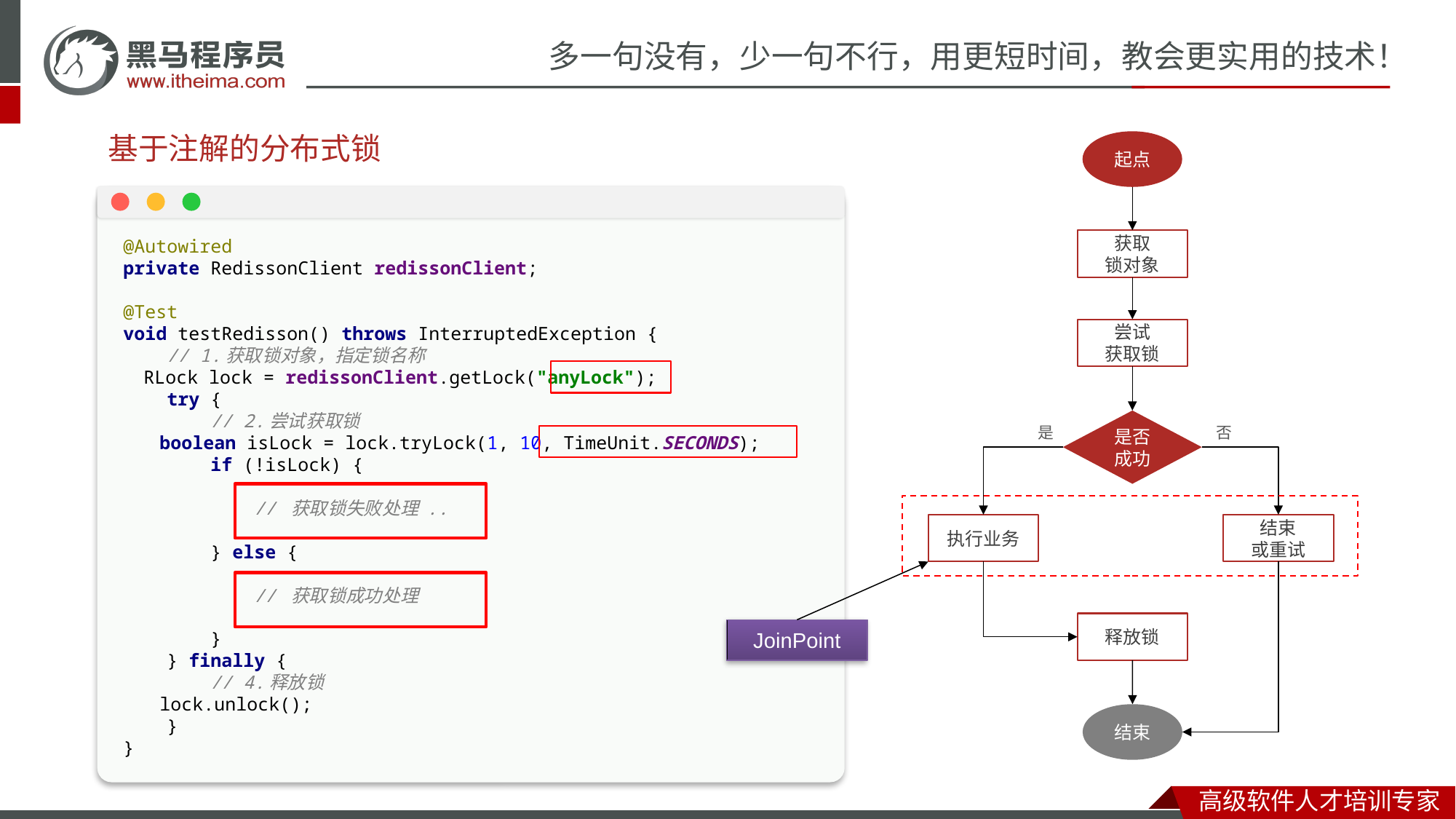

基于注解的分布式锁
起点

@Autowired
private RedissonClient redissonClient;
@Test
void testRedisson() throws InterruptedException {
    // 1.获取锁对象，指定锁名称
    RLock lock = redissonClient.getLock("anyLock");
    try {
        // 2.尝试获取锁
        boolean isLock = lock.tryLock(1, 10, TimeUnit.SECONDS);
        if (!isLock) {
            // 获取锁失败处理 ..
        } else {
            // 获取锁成功处理
        }
    } finally {
        // 4.释放锁
        lock.unlock();
    }
}
获取
锁对象
尝试
获取锁

是否
成功
是
否

执行业务
结束
或重试

释放锁
JoinPoint
结束